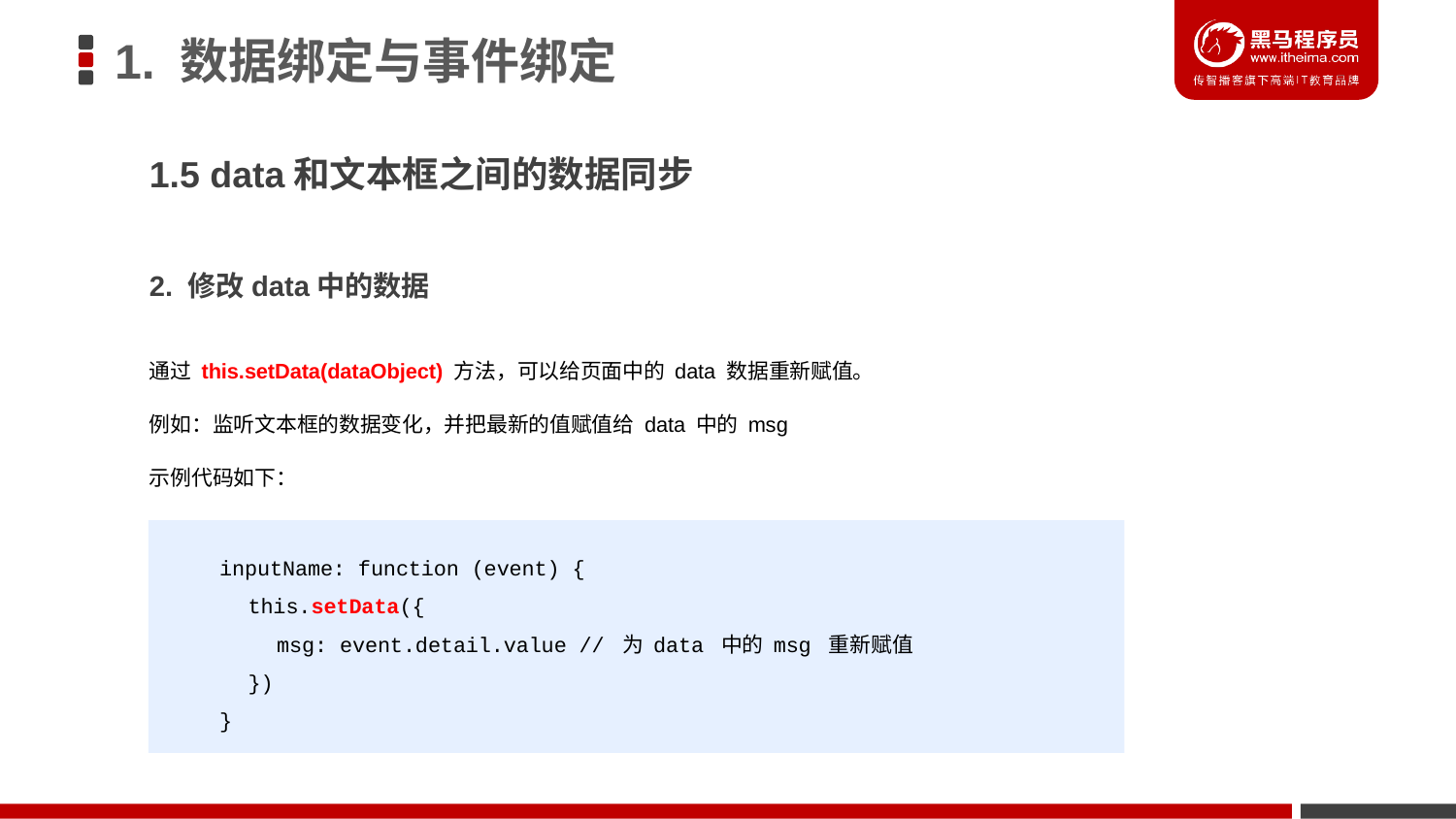

# 1. 数据绑定与事件绑定
1.5 data和文本框之间的数据同步
2. 修改data中的数据
通过 this.setData(dataObject) 方法，可以给页面中的 data 数据重新赋值。
例如：监听文本框的数据变化，并把最新的值赋值给 data 中的 msg
示例代码如下：

inputName: function (event) {
this.setData({
msg: event.detail.value // 为 data 中的 msg 重新赋值
})
}